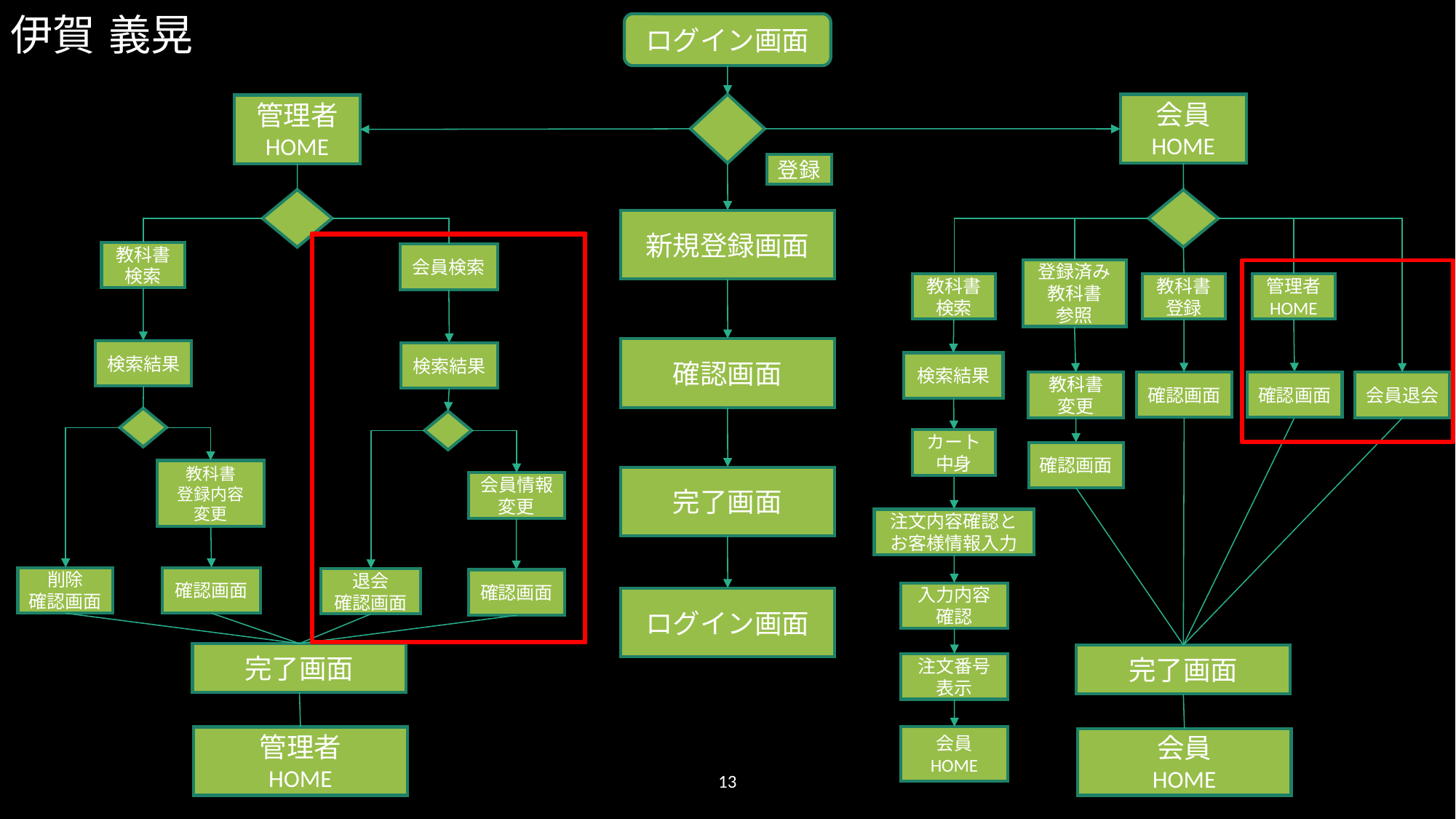

伊賀 義晃
ログイン画面

会員
HOME
管理者
HOME

登録

新規登録画面

教科書
検索
会員検索

登録済み
教科書
参照

教科書
検索
教科書
登録
管理者
HOME

確認画面
検索結果
検索結果
検索結果
確認画面
確認画面
教科書
変更
会員退会

カート
中身

確認画面
教科書
登録内容
変更
完了画面
会員情報
変更

注文内容確認とお客様情報入力

削除
確認画面
確認画面
退会
確認画面
確認画面
入力内容
確認
ログイン画面

完了画面
完了画面
注文番号
表示

管理者
HOME
会員
HOME
会員
HOME
13